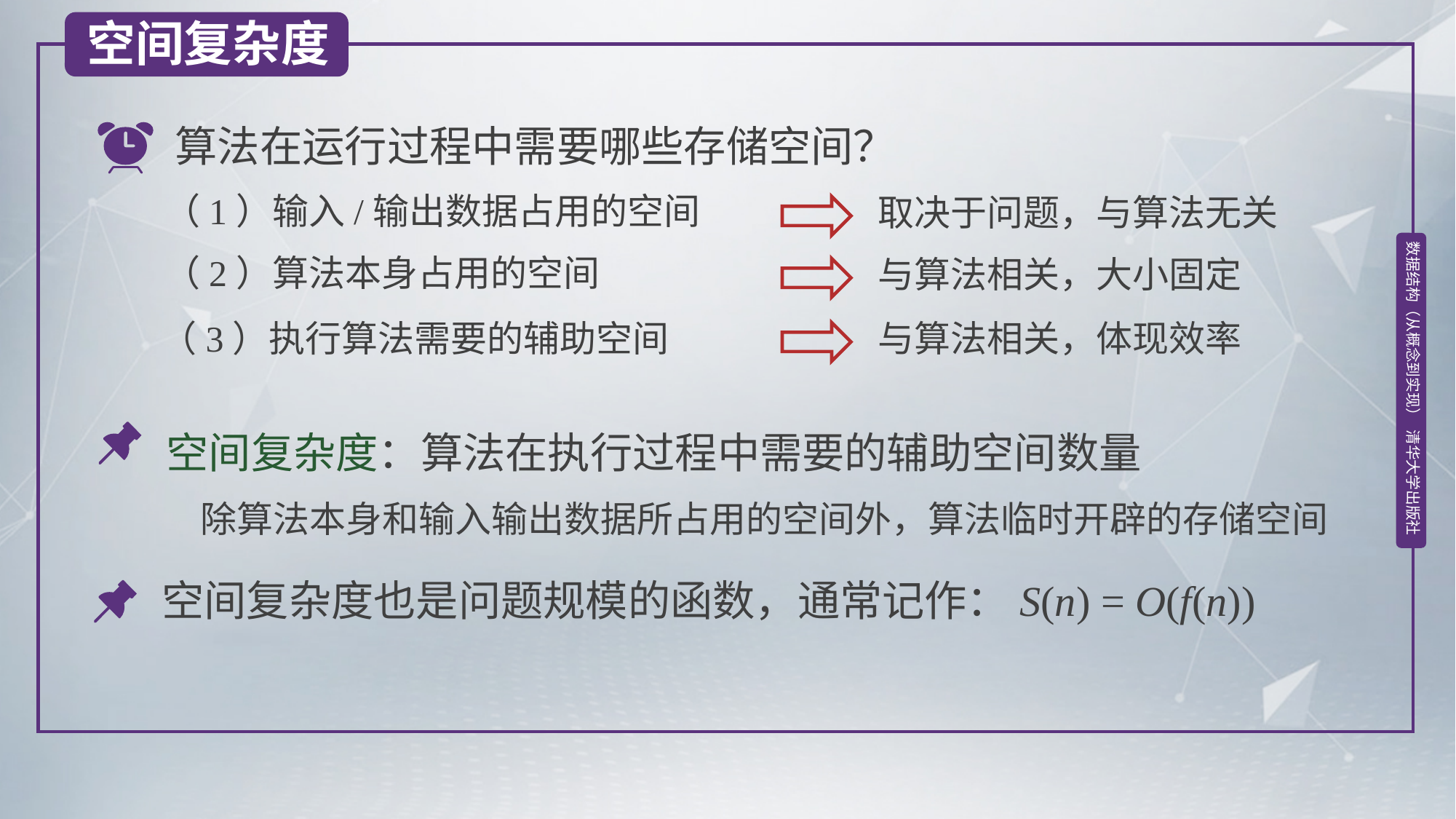

空间复杂度

算法在运行过程中需要哪些存储空间？

（1）输入/输出数据占用的空间
取决于问题，与算法无关

（2）算法本身占用的空间
与算法相关，大小固定

（3）执行算法需要的辅助空间
与算法相关，体现效率

空间复杂度：算法在执行过程中需要的辅助空间数量

除算法本身和输入输出数据所占用的空间外，算法临时开辟的存储空间
空间复杂度也是问题规模的函数，通常记作：S(n) = O(f(n))